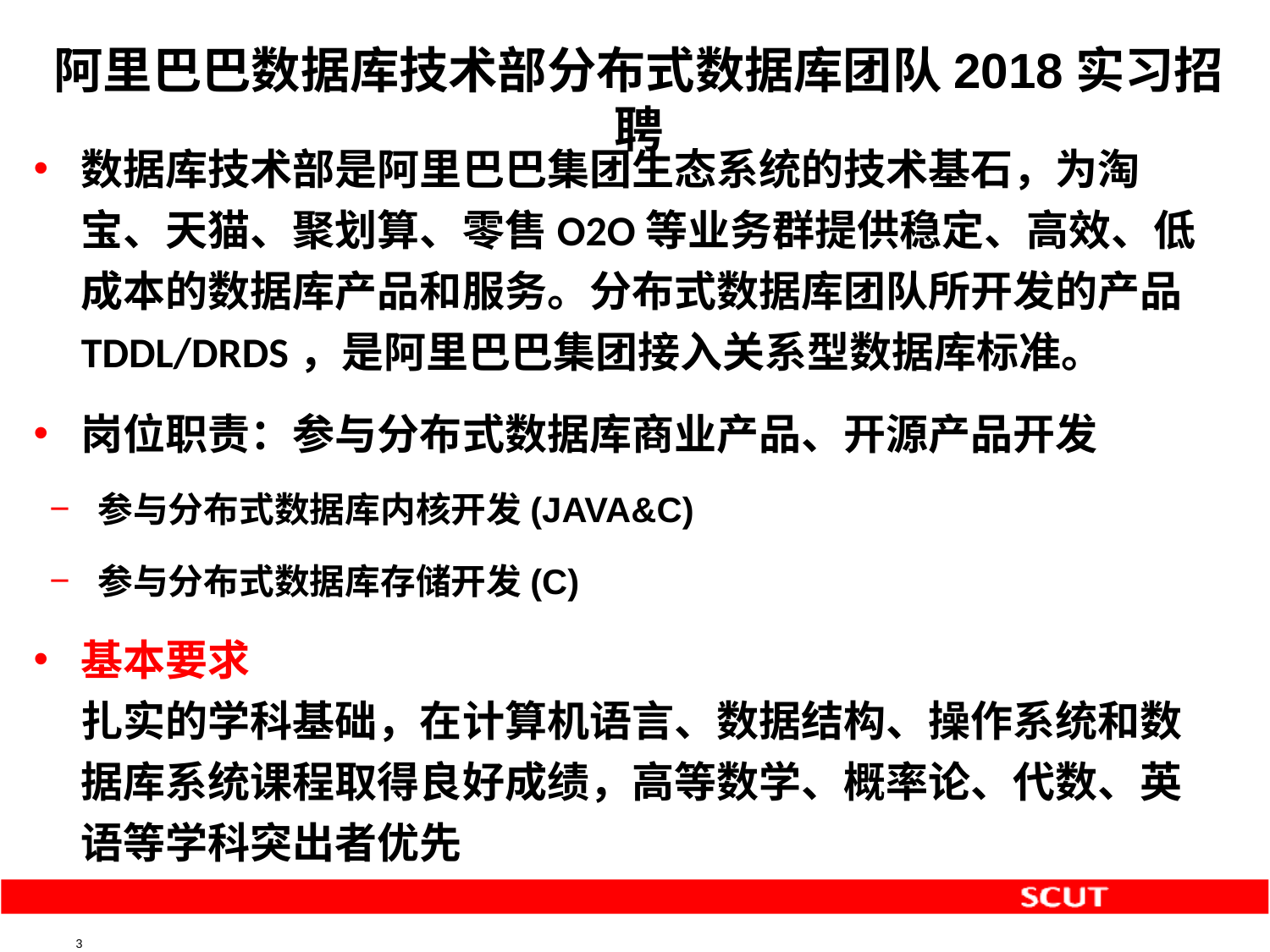

# 阿里巴巴数据库技术部分布式数据库团队2018实习招聘
数据库技术部是阿里巴巴集团生态系统的技术基石，为淘宝、天猫、聚划算、零售O2O等业务群提供稳定、高效、低成本的数据库产品和服务。分布式数据库团队所开发的产品TDDL/DRDS，是阿里巴巴集团接入关系型数据库标准。
岗位职责：参与分布式数据库商业产品、开源产品开发
参与分布式数据库内核开发(JAVA&C)
参与分布式数据库存储开发(C)
基本要求
扎实的学科基础，在计算机语言、数据结构、操作系统和数据库系统课程取得良好成绩，高等数学、概率论、代数、英语等学科突出者优先